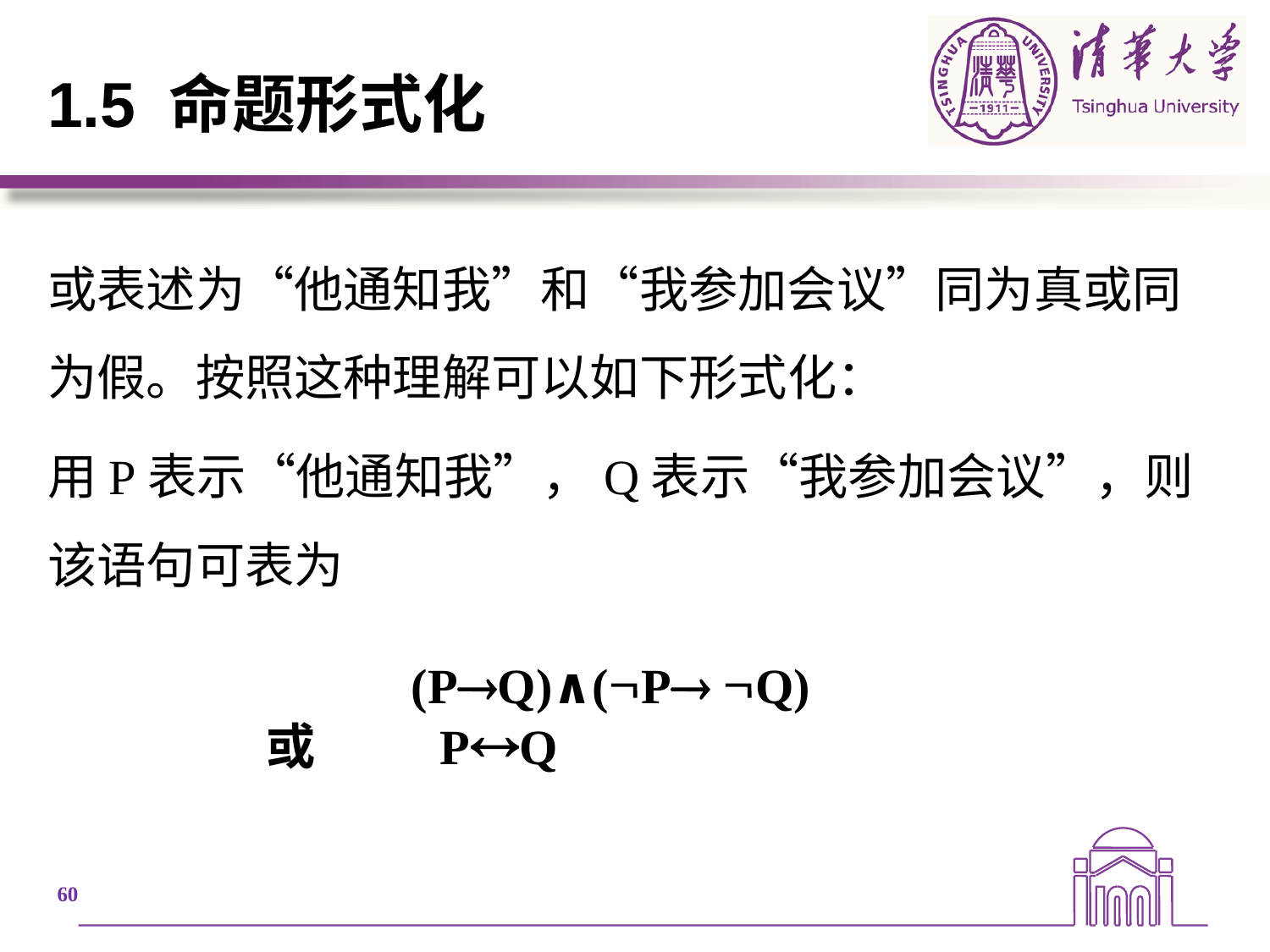

# 1.5 命题形式化
或表述为“他通知我”和“我参加会议”同为真或同为假。按照这种理解可以如下形式化：
用P表示“他通知我”，Q表示“我参加会议”，则该语句可表为
               (P→Q)∧(¬P→ ¬Q)
   或          P↔Q